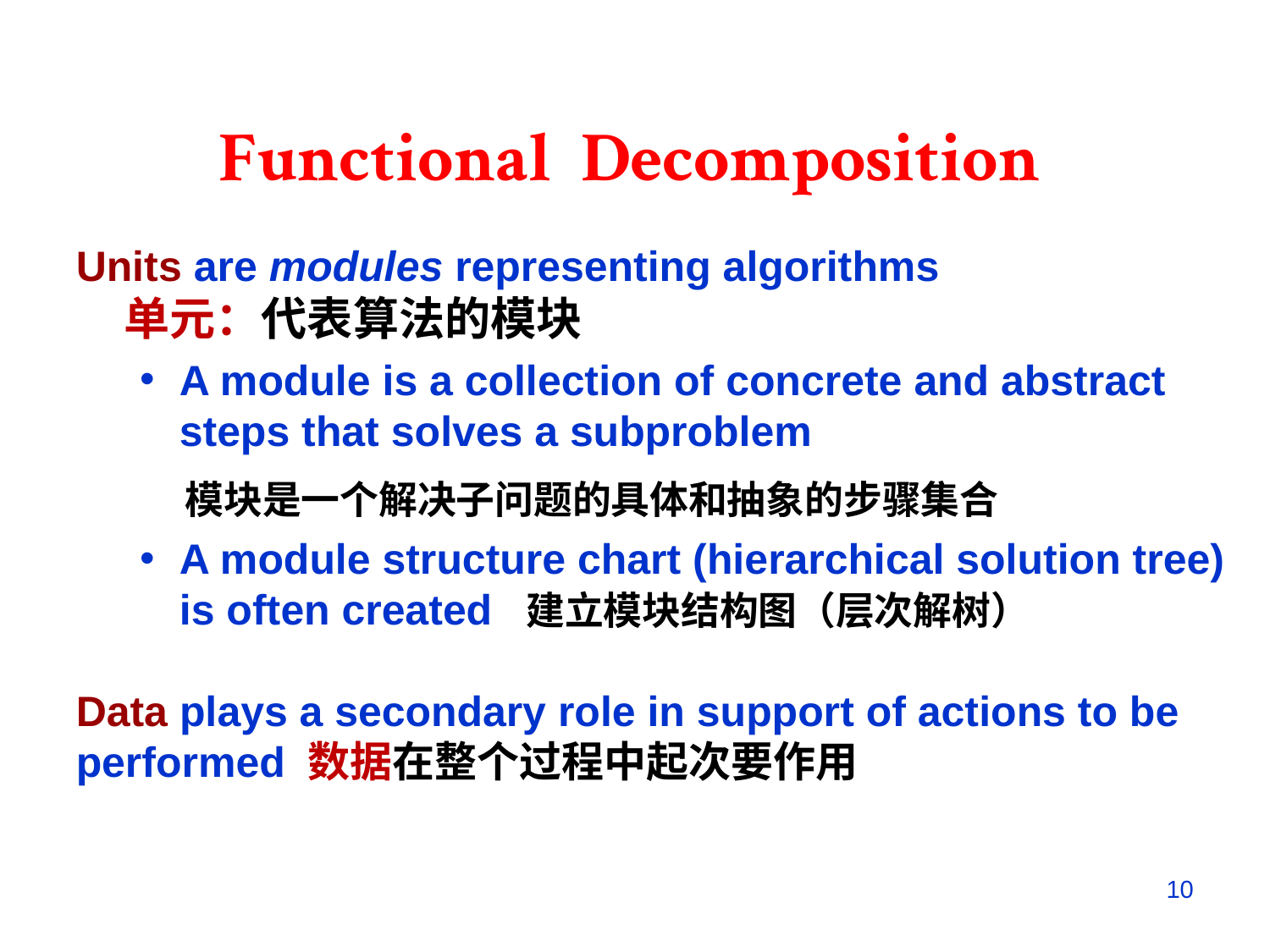

Functional  Decomposition
Units are modules representing algorithms
单元：代表算法的模块
A module is a collection of concrete and abstract steps that solves a subproblem
   模块是一个解决子问题的具体和抽象的步骤集合
A module structure chart (hierarchical solution tree) is often created  建立模块结构图（层次解树）

Data plays a secondary role in support of actions to be performed 数据在整个过程中起次要作用
10